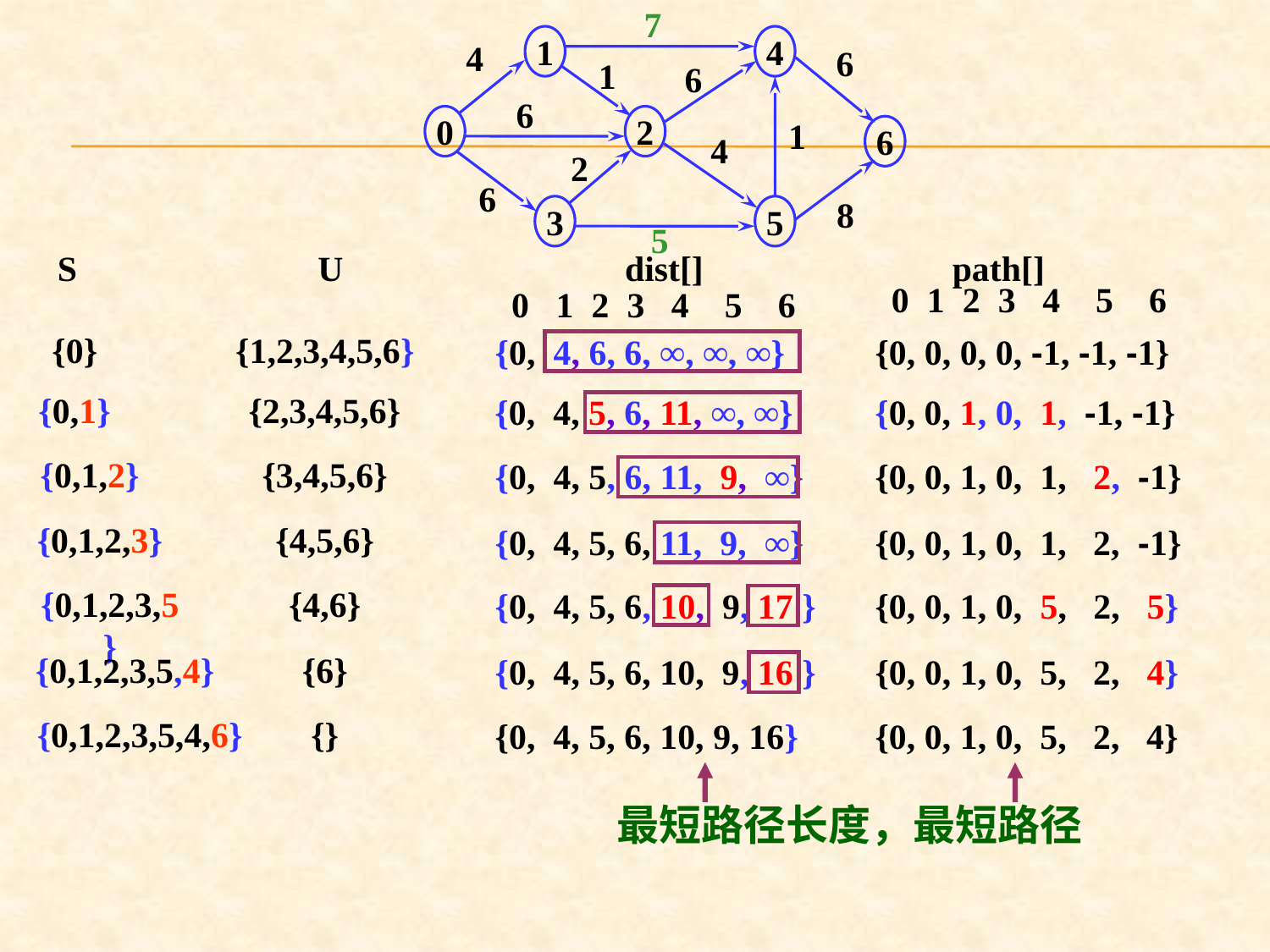

7
1
4
4
6

1

6

6
0
2
1
6
4

2

6
8
3
5
5

S	               U	                     dist[]                            path[]
0  1  2  3   4    5    6
0   1  2  3   4    5    6
{0}
{1,2,3,4,5,6}
{0,  4, 6, 6, ∞, ∞, ∞}
{0, 0, 0, 0, -1, -1, -1}

{0,1}
{2,3,4,5,6}
{0,  4, 5, 6, 11, ∞, ∞}
{0, 0, 1, 0,  1,  -1, -1}

{0,1,2}
{3,4,5,6}
{0,  4, 5, 6, 11,  9,  ∞}
{0, 0, 1, 0,  1,   2,  -1}

{0,1,2,3}
{4,5,6}
{0,  4, 5, 6, 11,  9,  ∞}
{0, 0, 1, 0,  1,   2,  -1}

{0,1,2,3,5}
{4,6}
{0,  4, 5, 6, 10,  9, 17 }
{0, 0, 1, 0,  5,   2,   5}

{0,1,2,3,5,4}
{6}
{0,  4, 5, 6, 10,  9, 16 }
{0, 0, 1, 0,  5,   2,   4}

{0,1,2,3,5,4,6}
{}
{0,  4, 5, 6, 10, 9, 16}
{0, 0, 1, 0,  5,   2,   4}

最短路径长度，最短路径